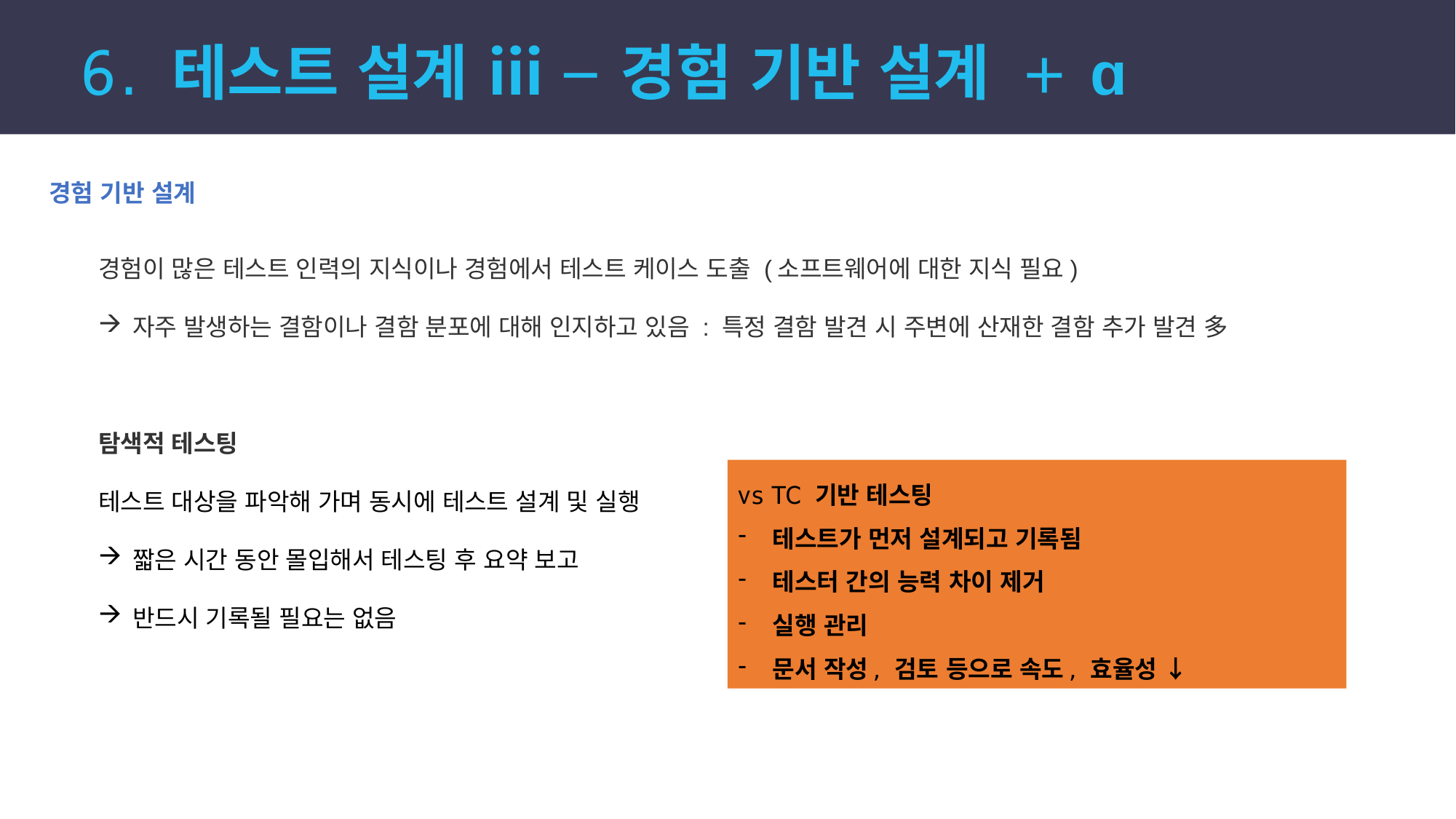

6. 테스트 설계 ⅲ – 경험 기반 설계 + ɑ
경험 기반 설계
경험이 많은 테스트 인력의 지식이나 경험에서 테스트 케이스 도출 (소프트웨어에 대한 지식 필요)

자주 발생하는 결함이나 결함 분포에 대해 인지하고 있음 : 특정 결함 발견 시 주변에 산재한 결함 추가 발견 多

탐색적 테스팅

테스트 대상을 파악해 가며 동시에 테스트 설계 및 실행

짧은 시간 동안 몰입해서 테스팅 후 요약 보고

반드시 기록될 필요는 없음

vs TC 기반 테스팅
테스트가 먼저 설계되고 기록됨
테스터 간의 능력 차이 제거
실행 관리
문서 작성, 검토 등으로 속도, 효율성 ↓